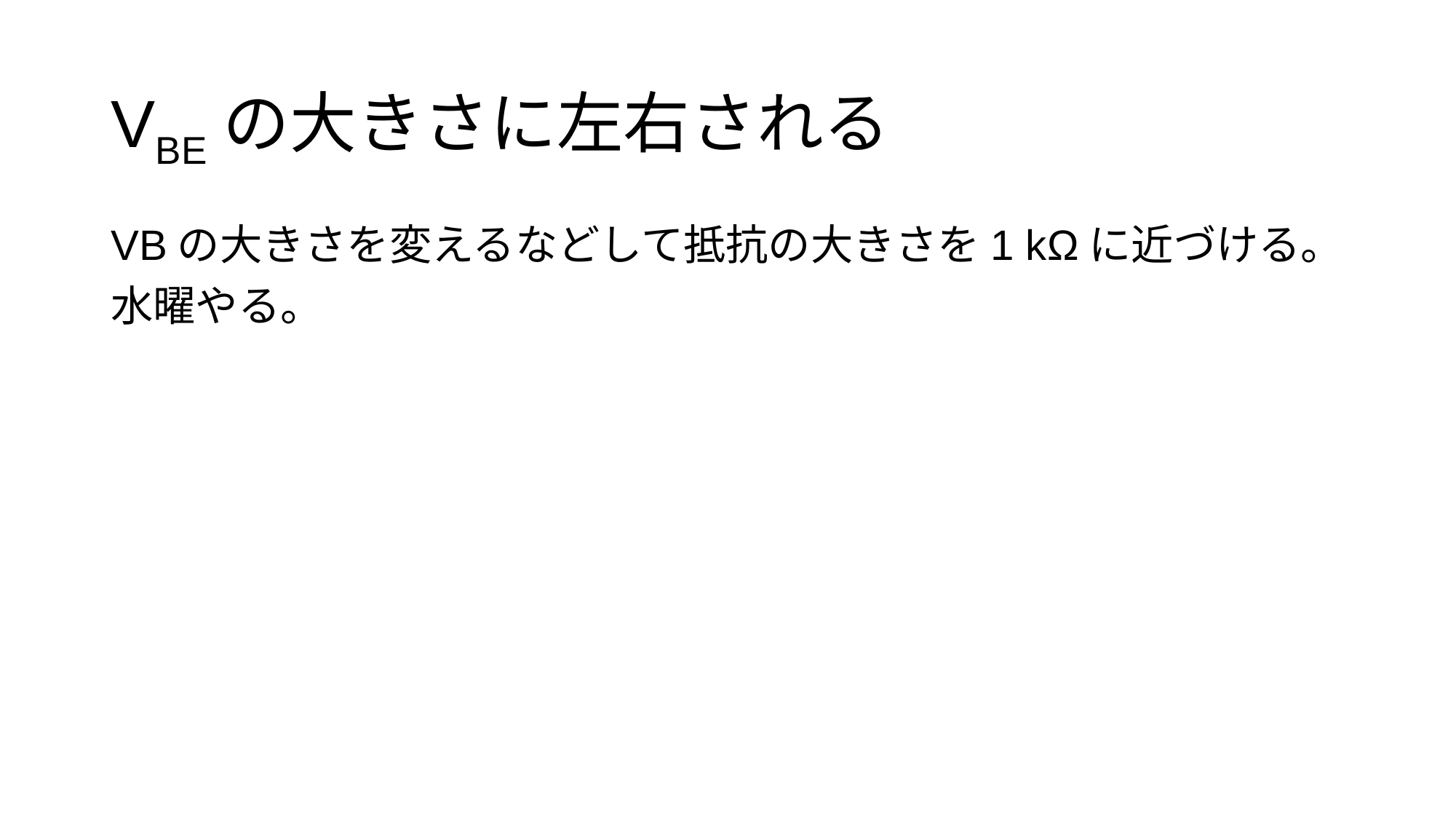

# VBEの大きさに左右される
VBの大きさを変えるなどして抵抗の大きさを1 kΩに近づける。
水曜やる。